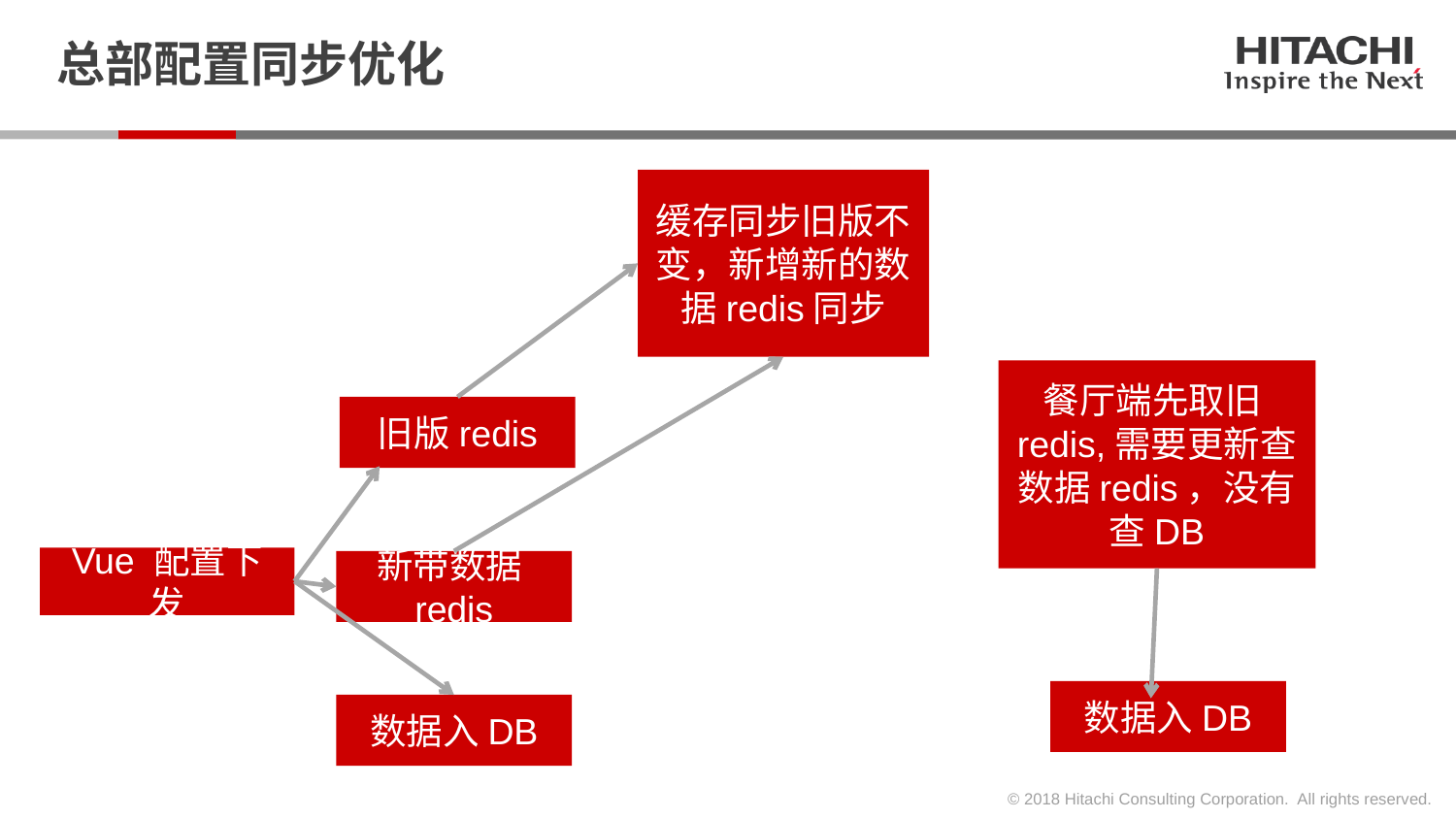

# 总部配置同步优化
缓存同步旧版不变，新增新的数据redis同步
餐厅端先取旧redis,需要更新查数据redis，没有查DB
旧版redis
Vue 配置下发
新带数据redis
数据入DB
数据入DB